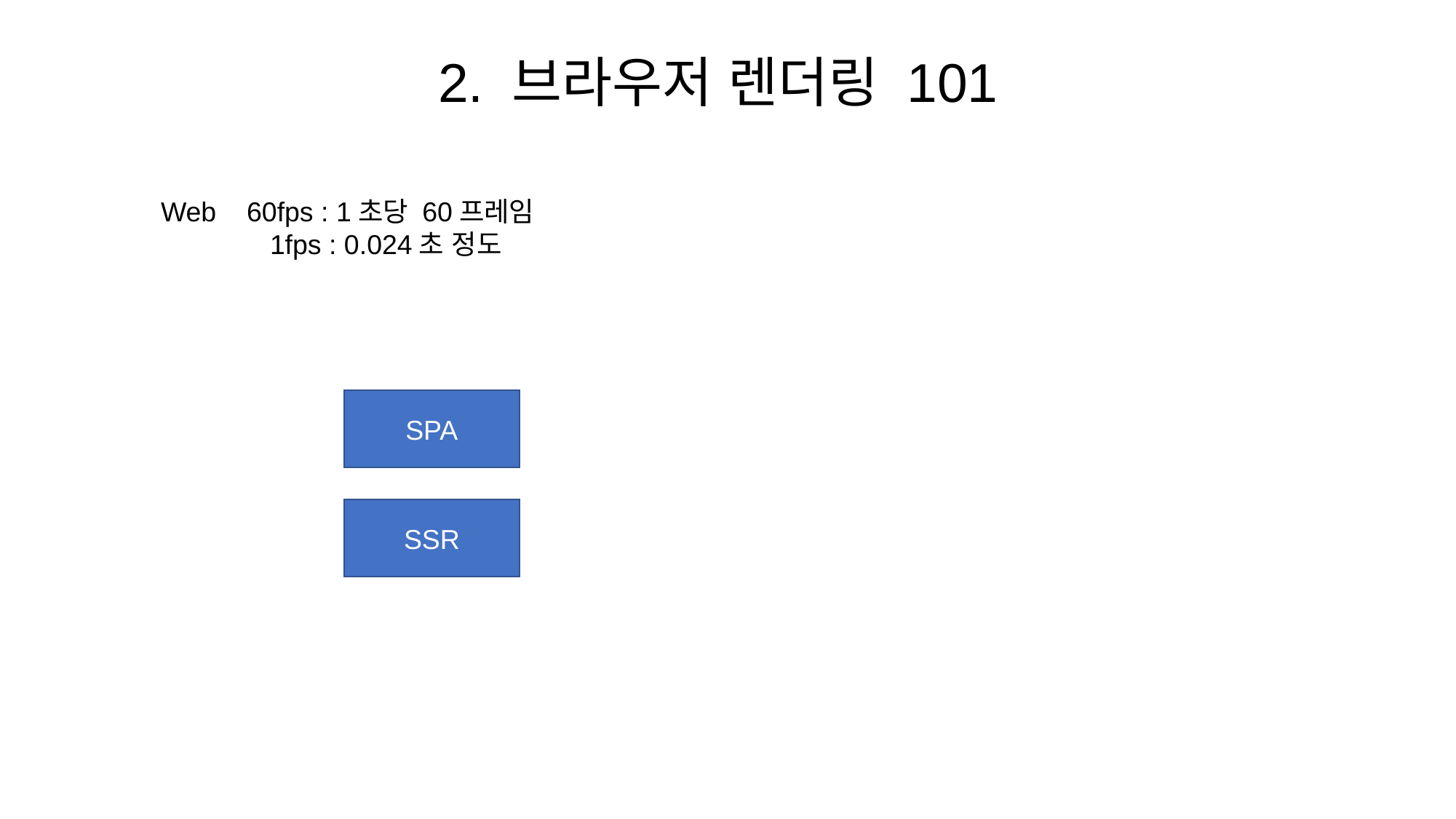

# 2. 브라우저 렌더링 101
Web    60fps : 1초당 60프레임
	1fps : 0.024초 정도
SPA
SSR